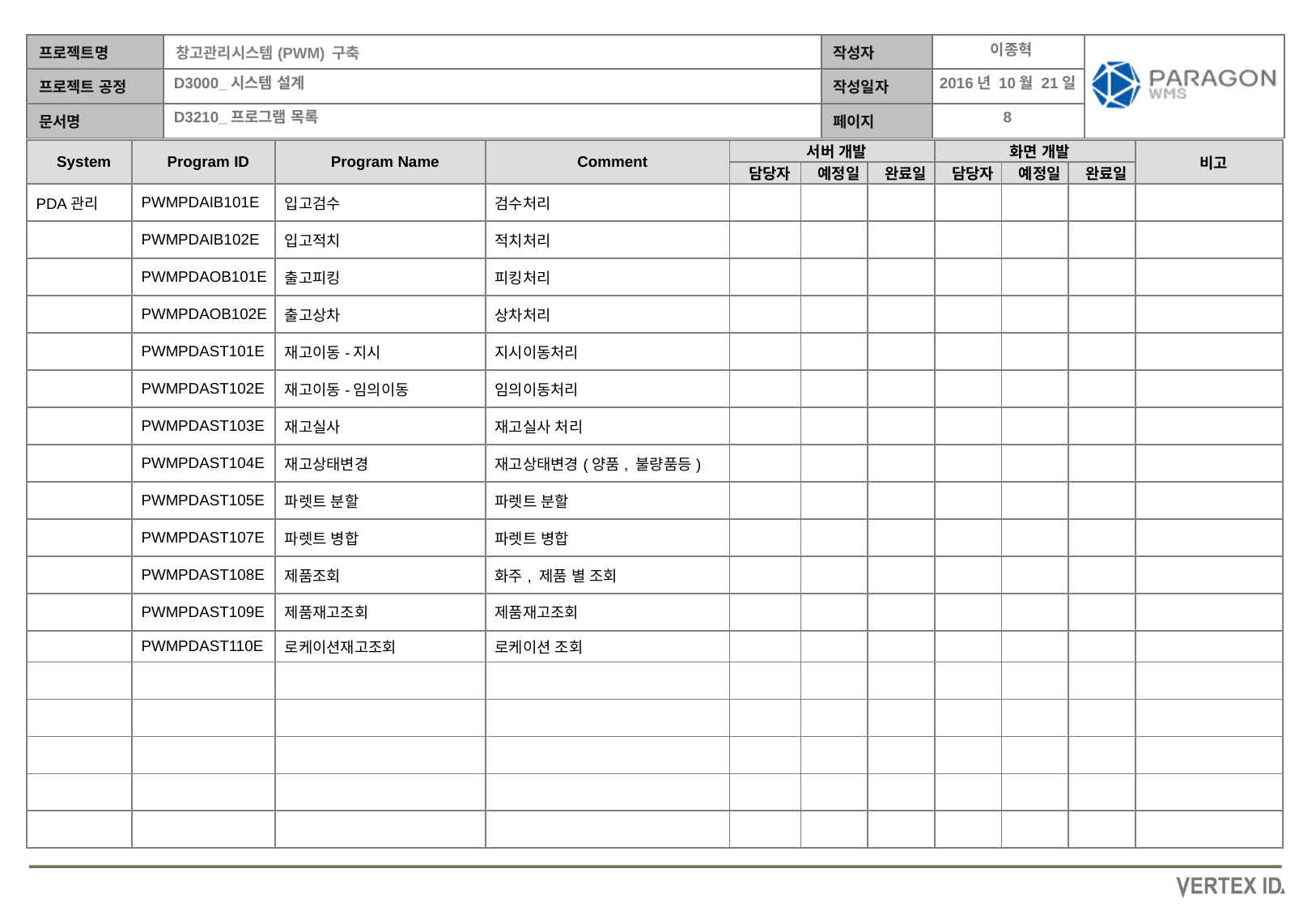

이종혁
2016년 10월 21일
| System | Program ID | Program Name | Comment | 서버 개발 |  |  | 화면 개발 |  |  | 비고 |
| --- | --- | --- | --- | --- | --- | --- | --- | --- | --- | --- |
|  |  |  |  | 담당자 | 예정일 | 완료일 | 담당자 | 예정일 | 완료일 |  |
| PDA관리 | PWMPDAIB101E | 입고검수 | 검수처리 |  |  |  |  |  |  |  |
|  | PWMPDAIB102E | 입고적치 | 적치처리 |  |  |  |  |  |  |  |
|  | PWMPDAOB101E | 출고피킹 | 피킹처리 |  |  |  |  |  |  |  |
|  | PWMPDAOB102E | 출고상차 | 상차처리 |  |  |  |  |  |  |  |
|  | PWMPDAST101E | 재고이동-지시 | 지시이동처리 |  |  |  |  |  |  |  |
|  | PWMPDAST102E | 재고이동-임의이동 | 임의이동처리 |  |  |  |  |  |  |  |
|  | PWMPDAST103E | 재고실사 | 재고실사 처리 |  |  |  |  |  |  |  |
|  | PWMPDAST104E | 재고상태변경 | 재고상태변경(양품, 불량품등) |  |  |  |  |  |  |  |
|  | PWMPDAST105E | 파렛트 분할 | 파렛트 분할 |  |  |  |  |  |  |  |
|  | PWMPDAST107E | 파렛트 병합 | 파렛트 병합 |  |  |  |  |  |  |  |
|  | PWMPDAST108E | 제품조회 | 화주, 제품 별 조회 |  |  |  |  |  |  |  |
|  | PWMPDAST109E | 제품재고조회 | 제품재고조회 |  |  |  |  |  |  |  |
|  | PWMPDAST110E | 로케이션재고조회 | 로케이션 조회 |  |  |  |  |  |  |  |
|  |  |  |  |  |  |  |  |  |  |  |
|  |  |  |  |  |  |  |  |  |  |  |
|  |  |  |  |  |  |  |  |  |  |  |
|  |  |  |  |  |  |  |  |  |  |  |
|  |  |  |  |  |  |  |  |  |  |  |